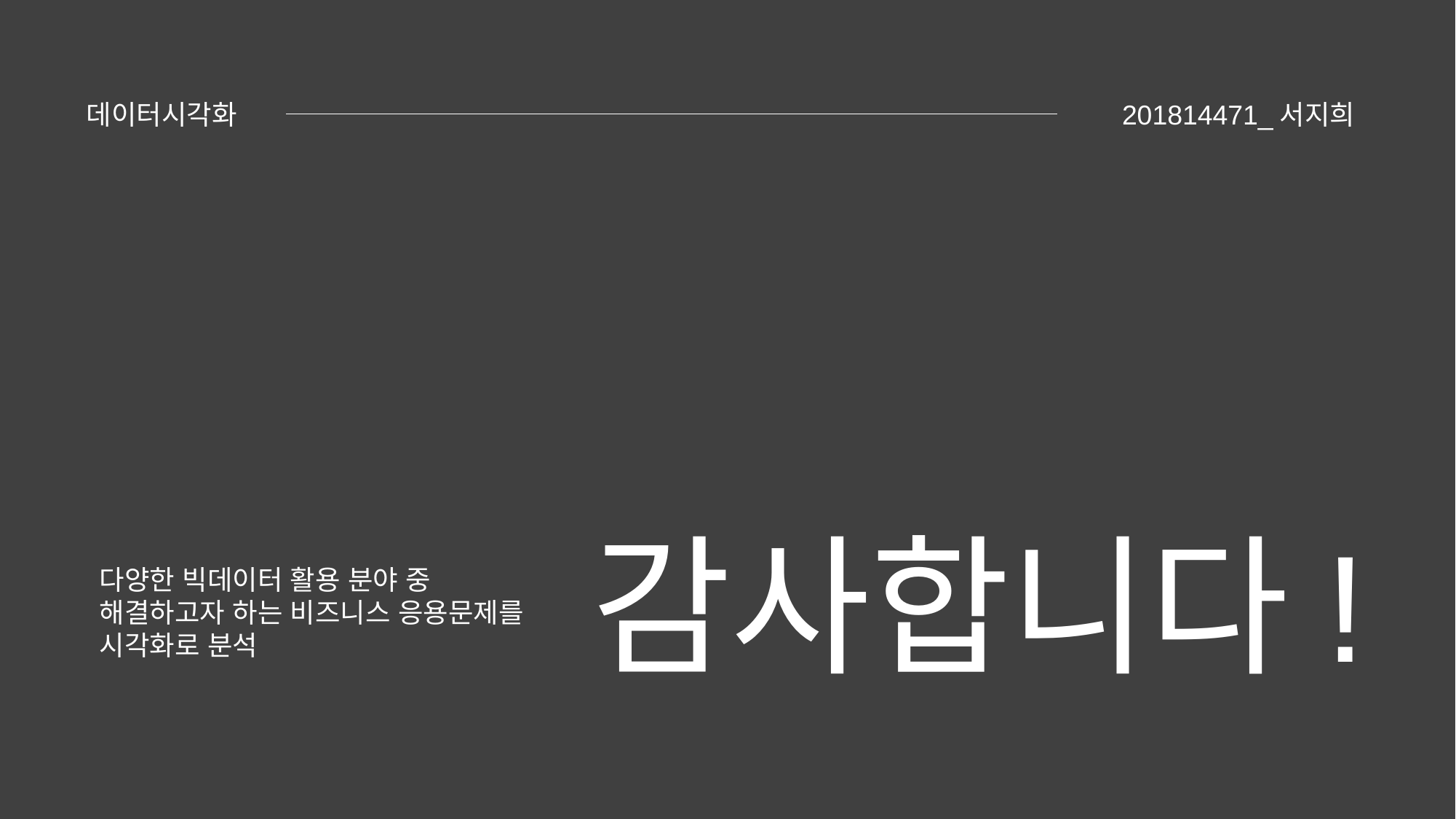

데이터시각화
201814471_서지희
# 감사합니다!
다양한 빅데이터 활용 분야 중
해결하고자 하는 비즈니스 응용문제를
시각화로 분석